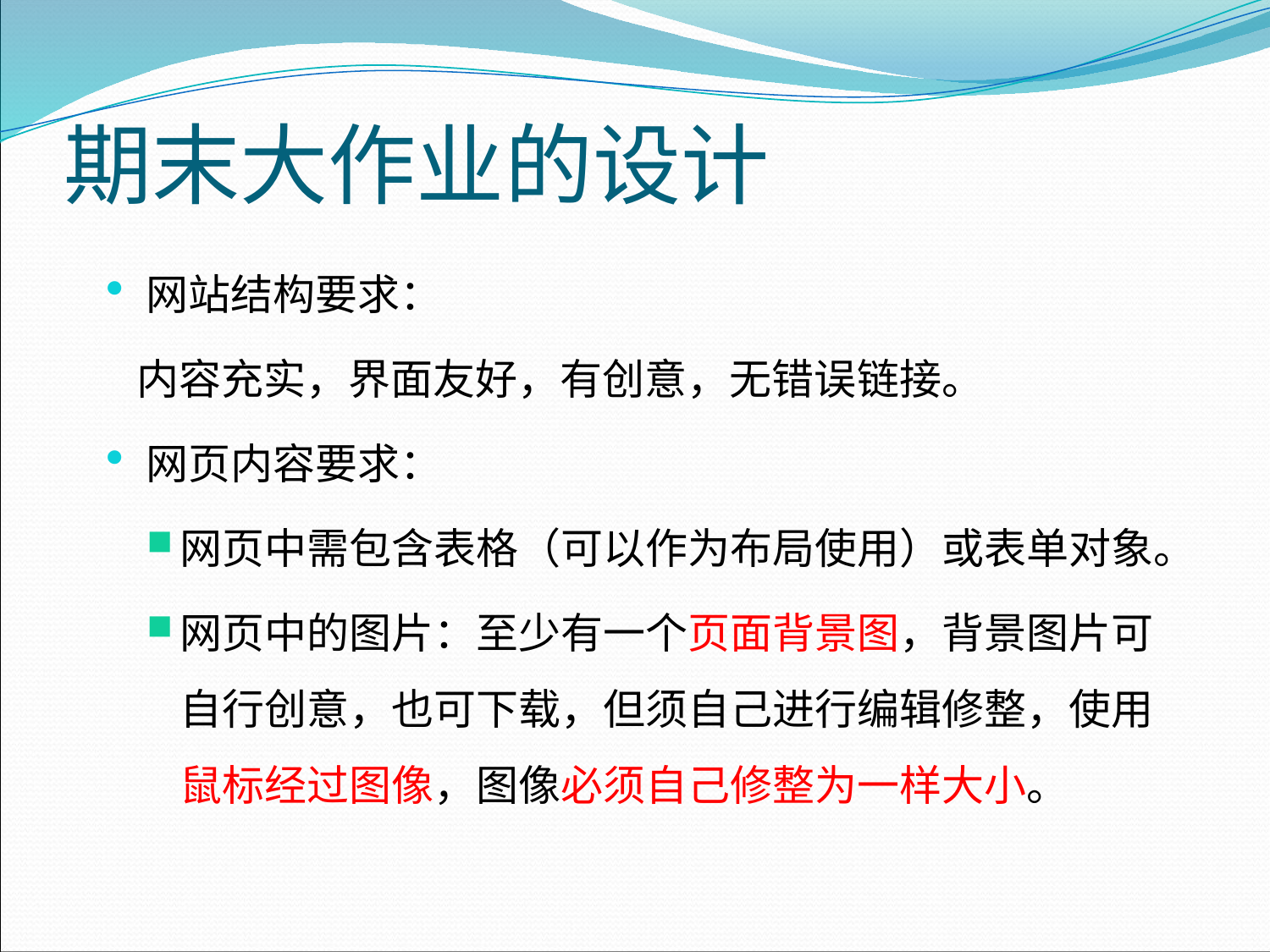

# 期末大作业的设计
网站结构要求：
  内容充实，界面友好，有创意，无错误链接。
网页内容要求：
网页中需包含表格（可以作为布局使用）或表单对象。
网页中的图片：至少有一个页面背景图，背景图片可自行创意，也可下载，但须自己进行编辑修整，使用鼠标经过图像，图像必须自己修整为一样大小。